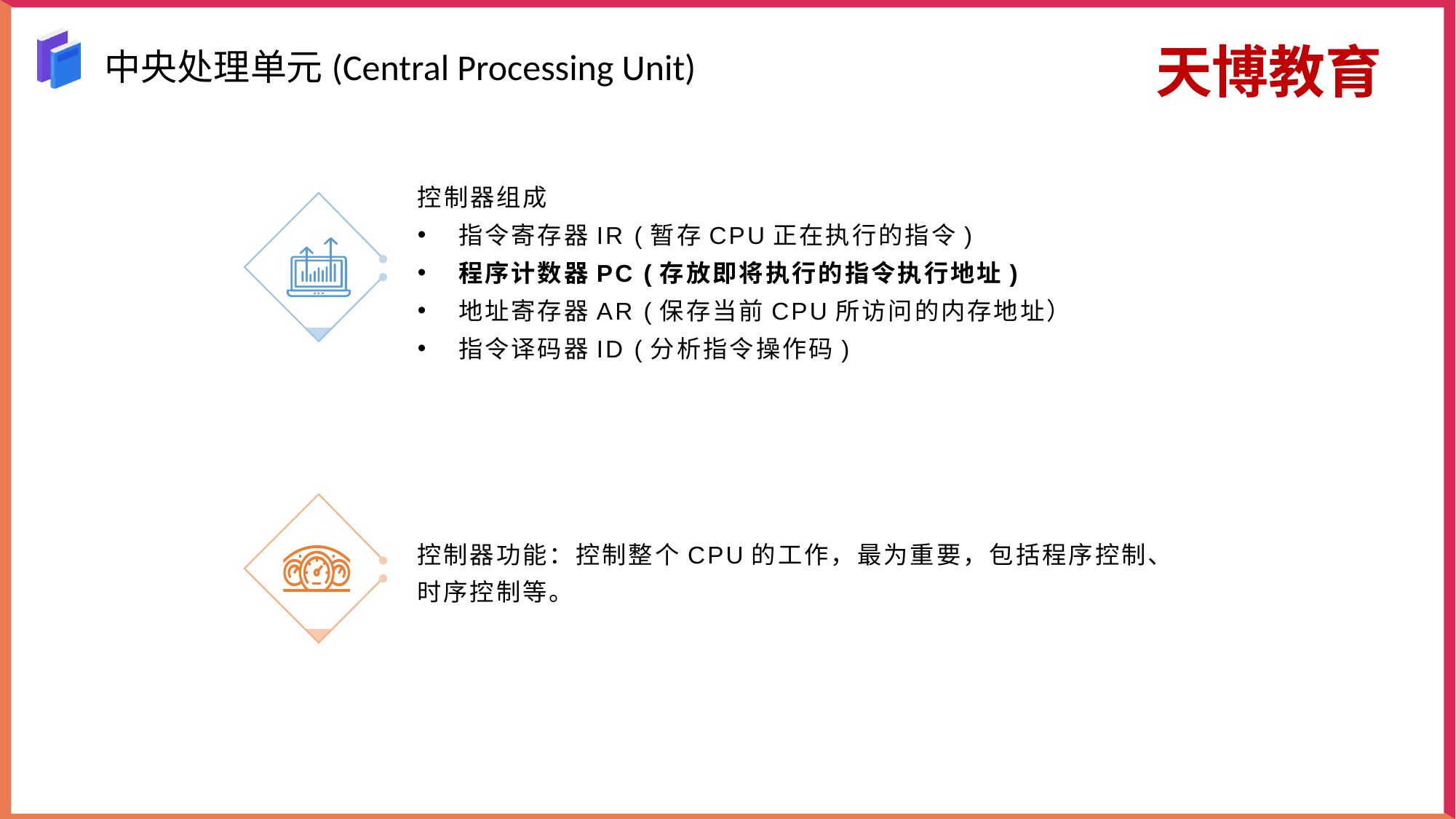

天博教育
中央处理单元(Central Processing Unit)
控制器组成
指令寄存器IR (暂存CPU正在执行的指令)
程序计数器PC (存放即将执行的指令执行地址)
地址寄存器AR (保存当前CPU所访问的内存地址）
指令译码器ID (分析指令操作码)

控制器功能：控制整个CPU的工作，最为重要，包括程序控制、时序控制等。